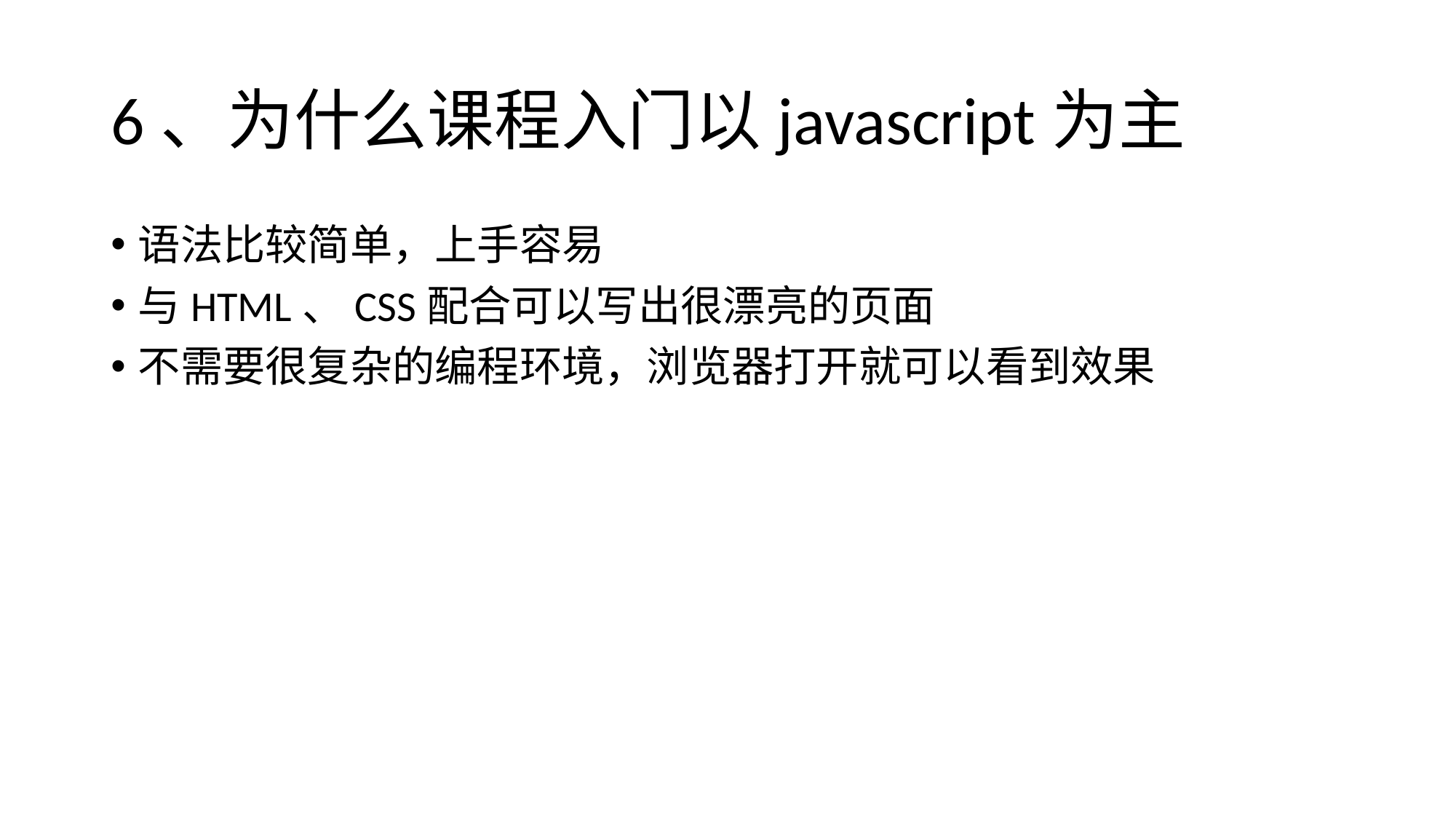

# 6、为什么课程入门以javascript为主
语法比较简单，上手容易
与HTML、CSS配合可以写出很漂亮的页面
不需要很复杂的编程环境，浏览器打开就可以看到效果